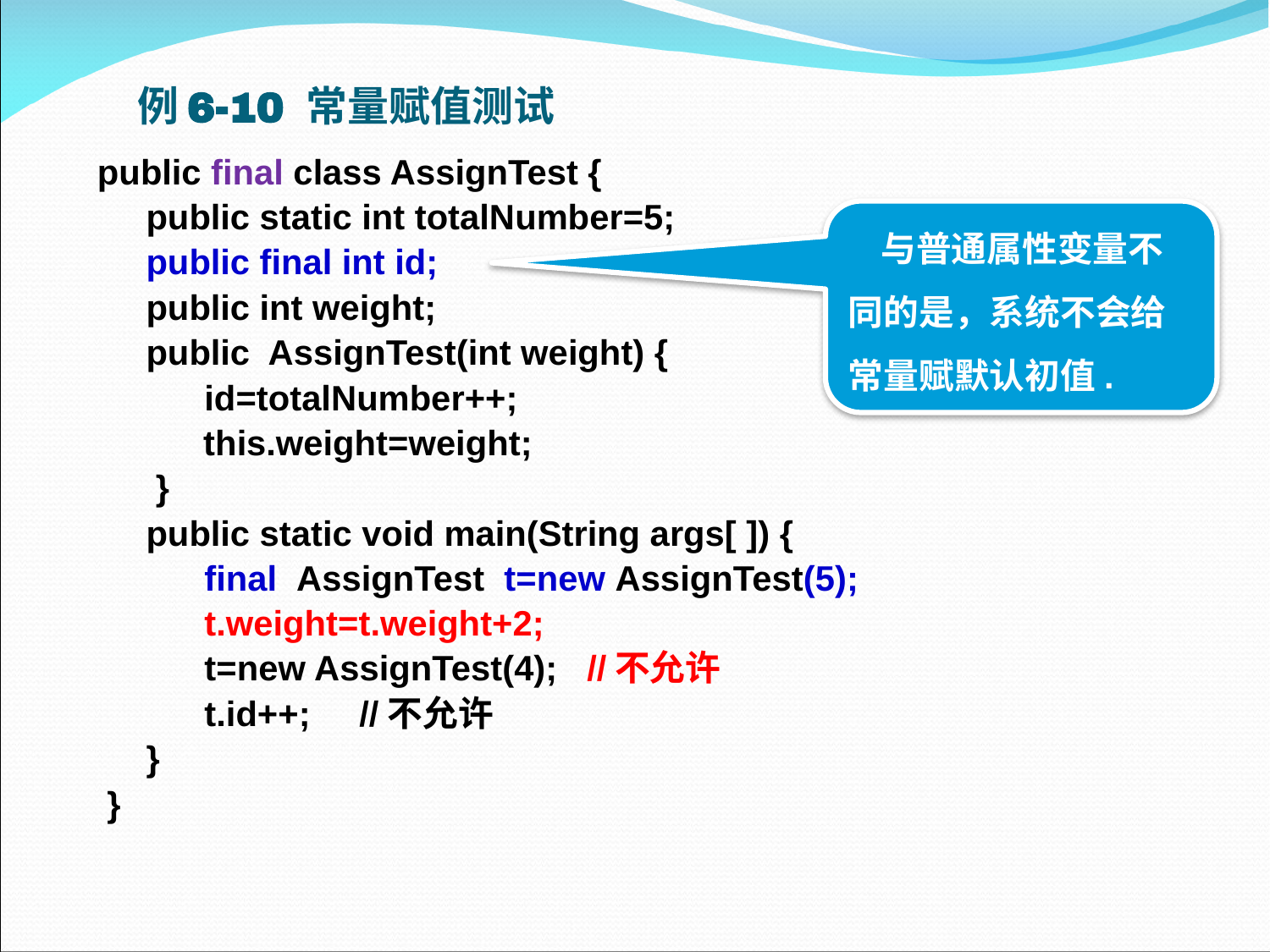

# 例6-10 常量赋值测试
public final class AssignTest {
     public static int totalNumber=5;
     public final int id;
     public int weight;
     public  AssignTest(int weight) {
           id=totalNumber++;
	       this.weight=weight;
      }
     public static void main(String args[ ]) {
           final  AssignTest  t=new AssignTest(5);
           t.weight=t.weight+2;
           t=new AssignTest(4);   //不允许
           t.id++;     //不允许
     }
 }
   与普通属性变量不同的是，系统不会给常量赋默认初值.